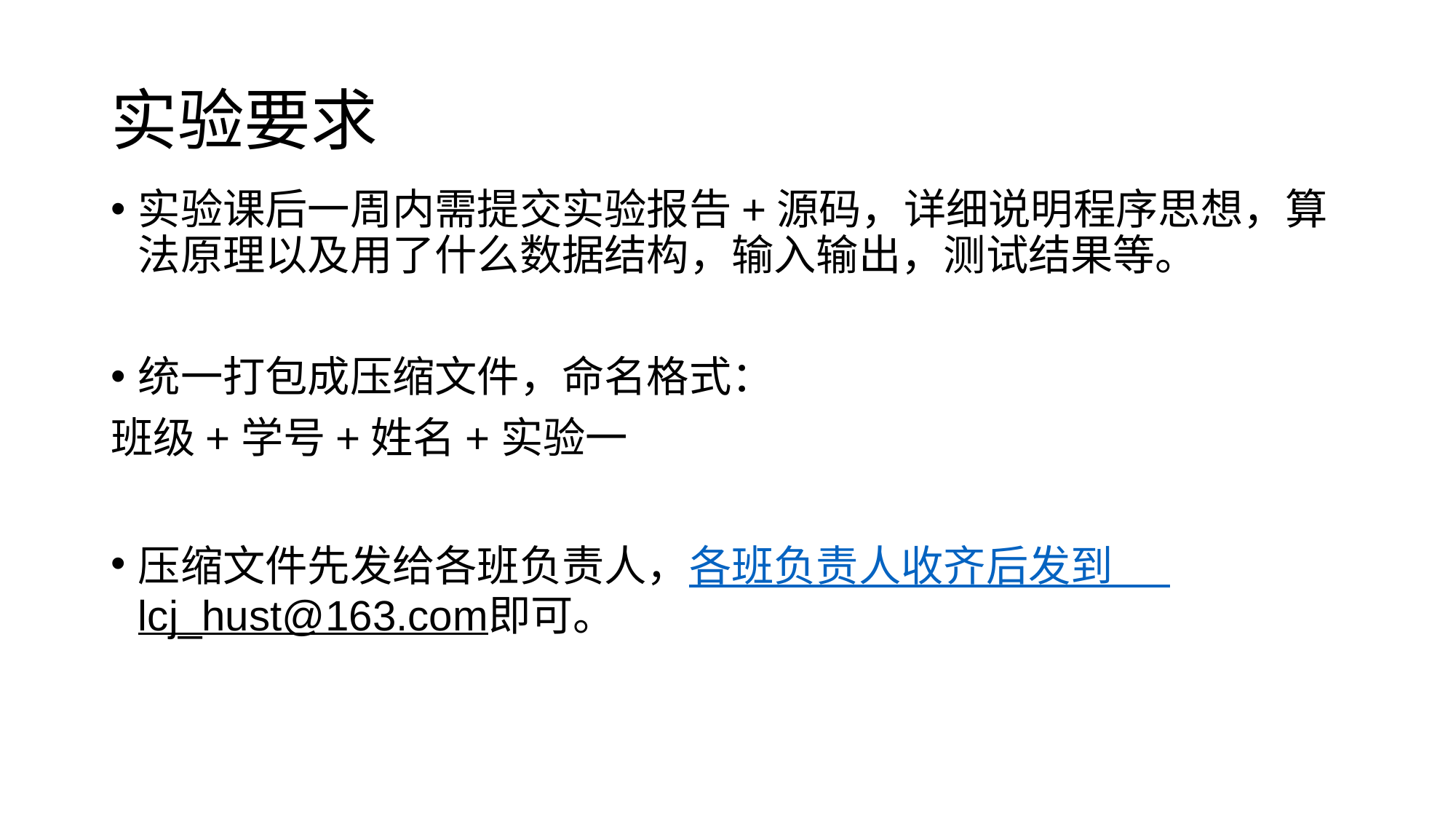

# 实验要求
实验课后一周内需提交实验报告+源码，详细说明程序思想，算法原理以及用了什么数据结构，输入输出，测试结果等。

统一打包成压缩文件，命名格式：
班级+学号+姓名+实验一

压缩文件先发给各班负责人，各班负责人收齐后发到      lcj_hust@163.com即可。